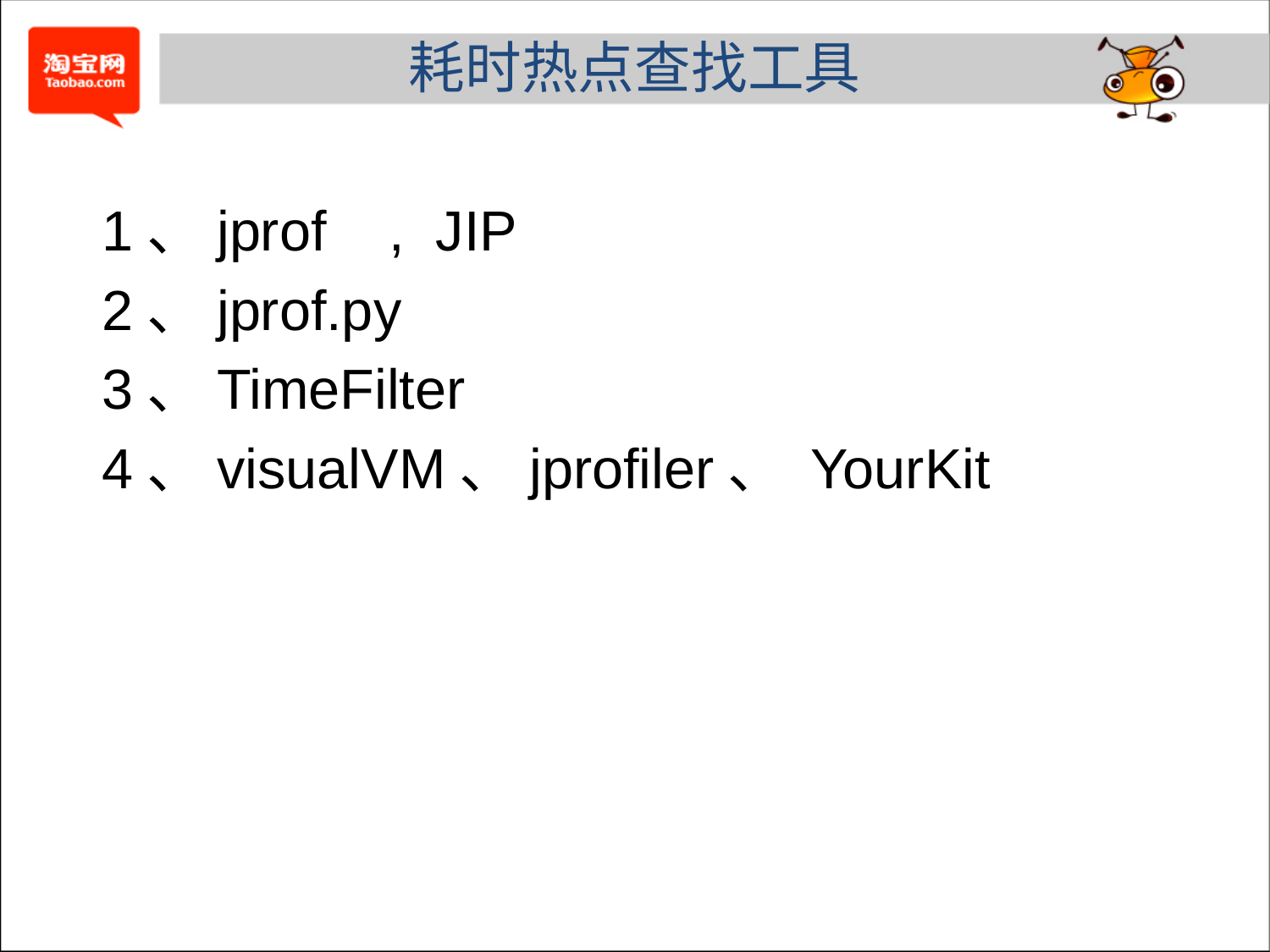

# 耗时热点查找工具
1、jprof    ,  JIP
2、jprof.py
3、TimeFilter
4、visualVM、jprofiler、 YourKit